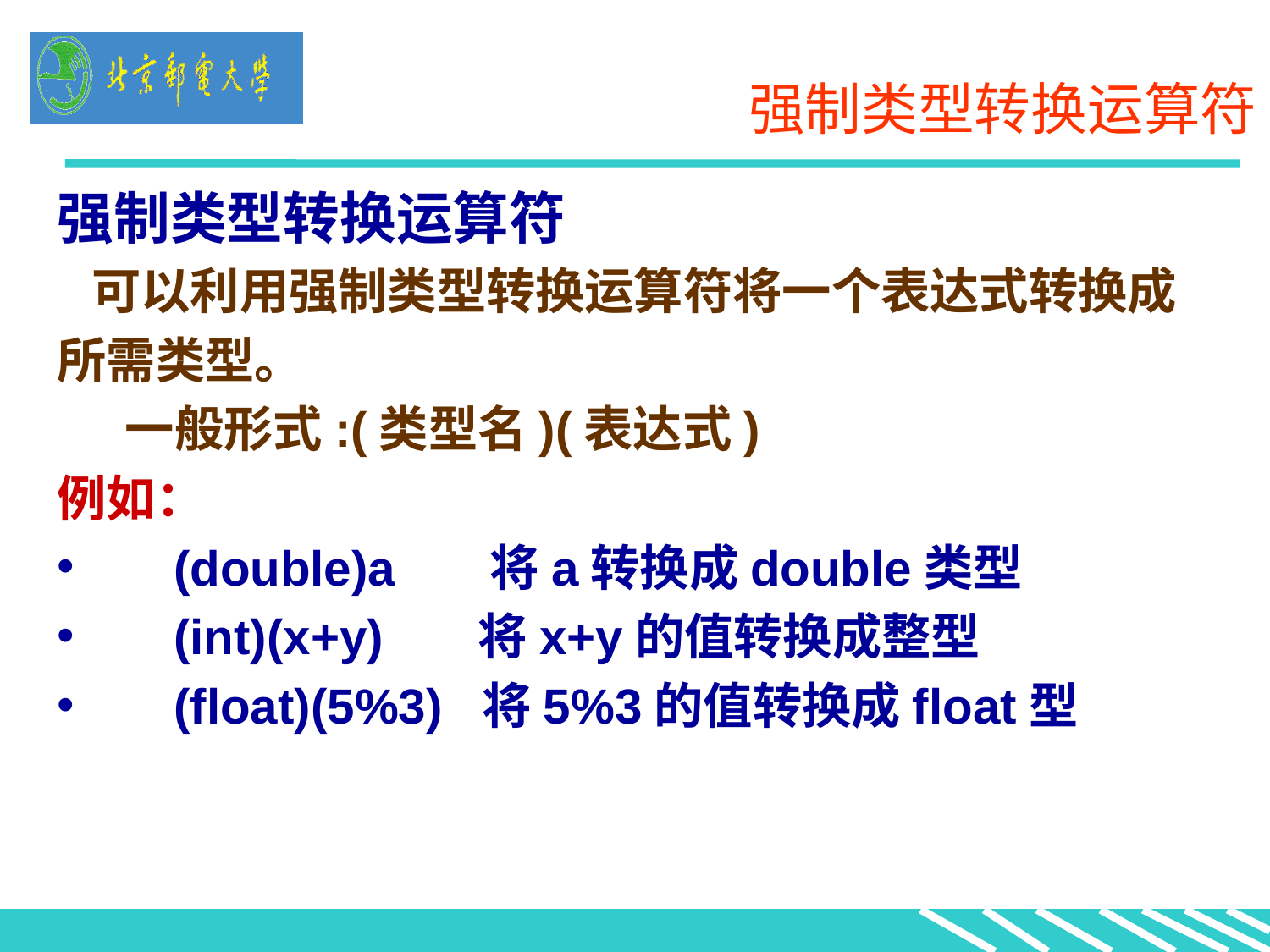

# 强制类型转换运算符
强制类型转换运算符
  可以利用强制类型转换运算符将一个表达式转换成
所需类型。
     一般形式:(类型名)(表达式)
例如：
(double)a      将a转换成double类型
(int)(x+y)      将x+y的值转换成整型
(float)(5%3)  将5%3的值转换成float型